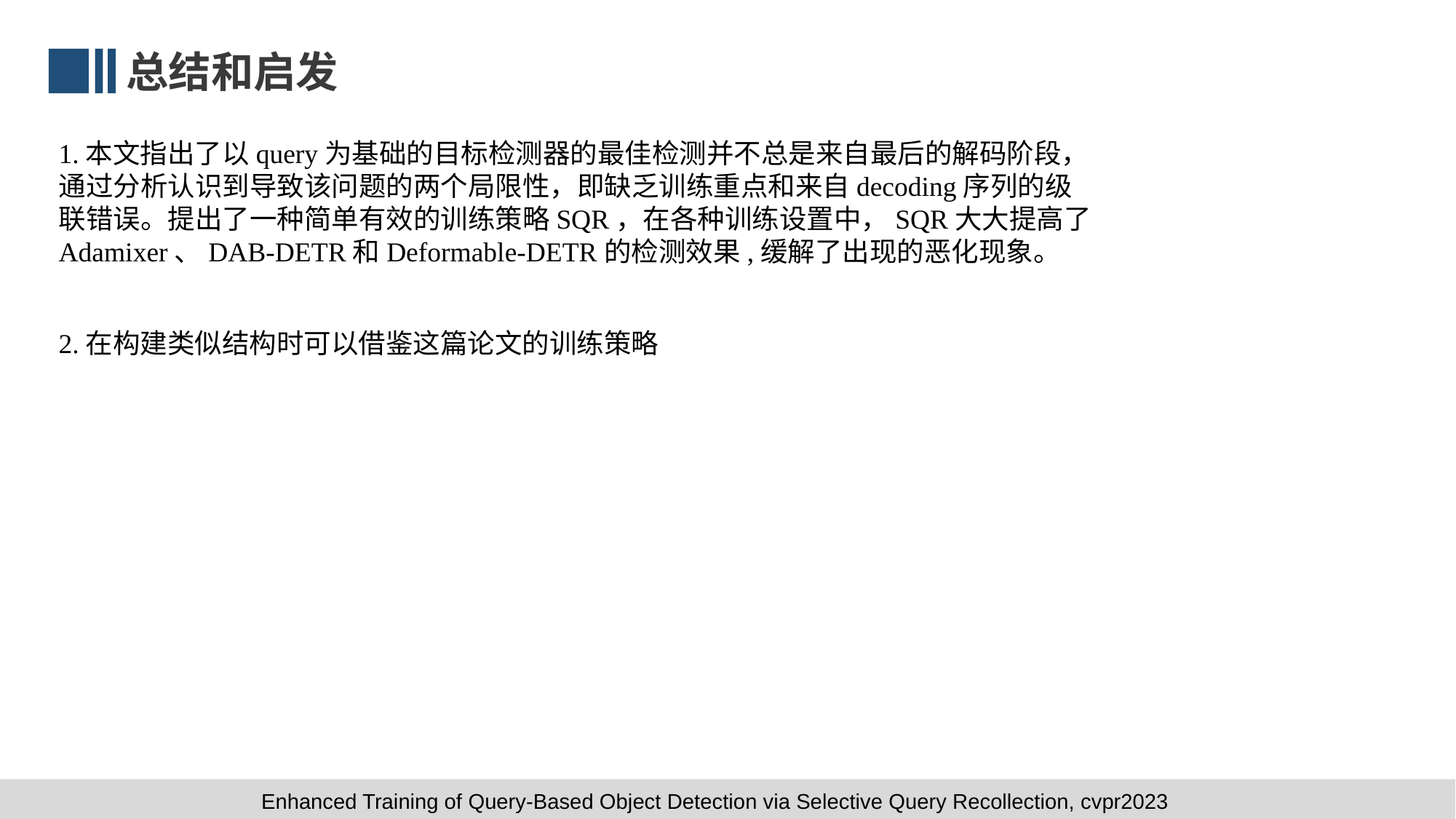

总结和启发

1.本文指出了以query为基础的目标检测器的最佳检测并不总是来自最后的解码阶段，通过分析认识到导致该问题的两个局限性，即缺乏训练重点和来自decoding序列的级联错误。提出了一种简单有效的训练策略SQR，在各种训练设置中，SQR大大提高了Adamixer、DAB-DETR和Deformable-DETR的检测效果,缓解了出现的恶化现象。
2.在构建类似结构时可以借鉴这篇论文的训练策略

Enhanced Training of Query-Based Object Detection via Selective Query Recollection, cvpr2023